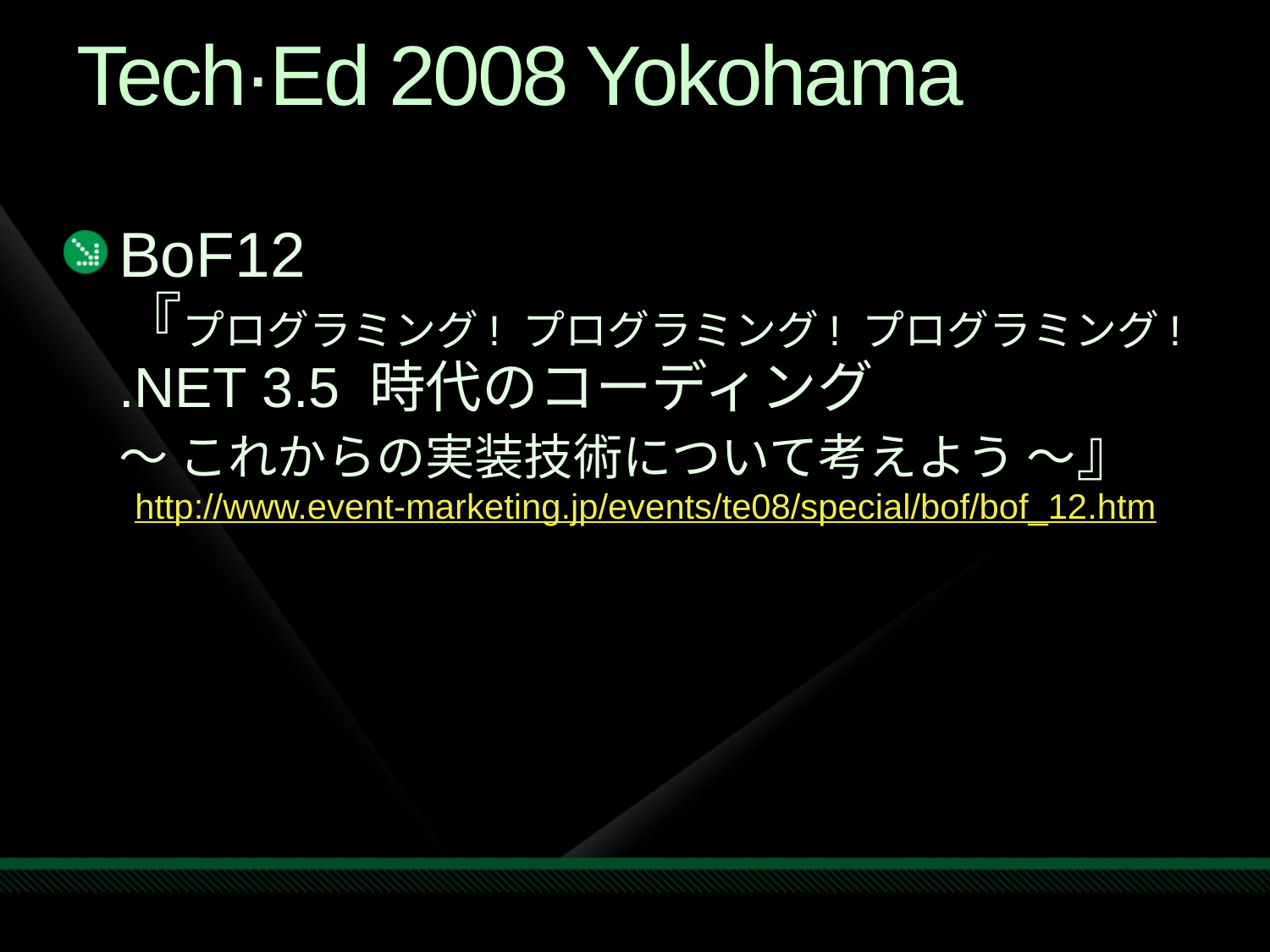

# Tech·Ed 2008 Yokohama
BoF12
『プログラミング! プログラミング! プログラミング!
.NET 3.5 時代のコーディング
～ これからの実装技術について考えよう ～』
 http://www.event-marketing.jp/events/te08/special/bof/bof_12.htm